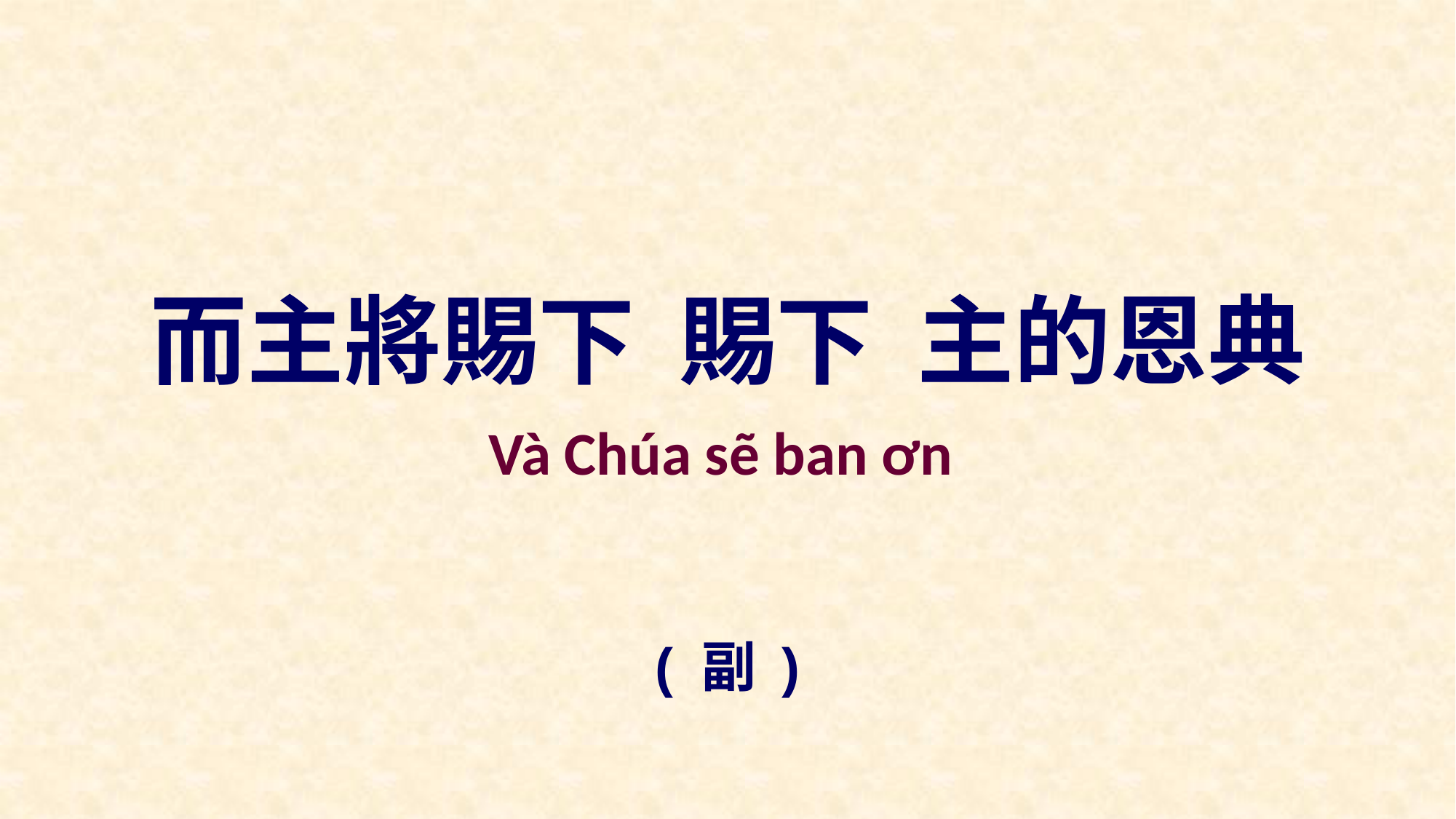

而主將賜下  賜下  主的恩典
Và Chúa sẽ ban ơn
( 副 )